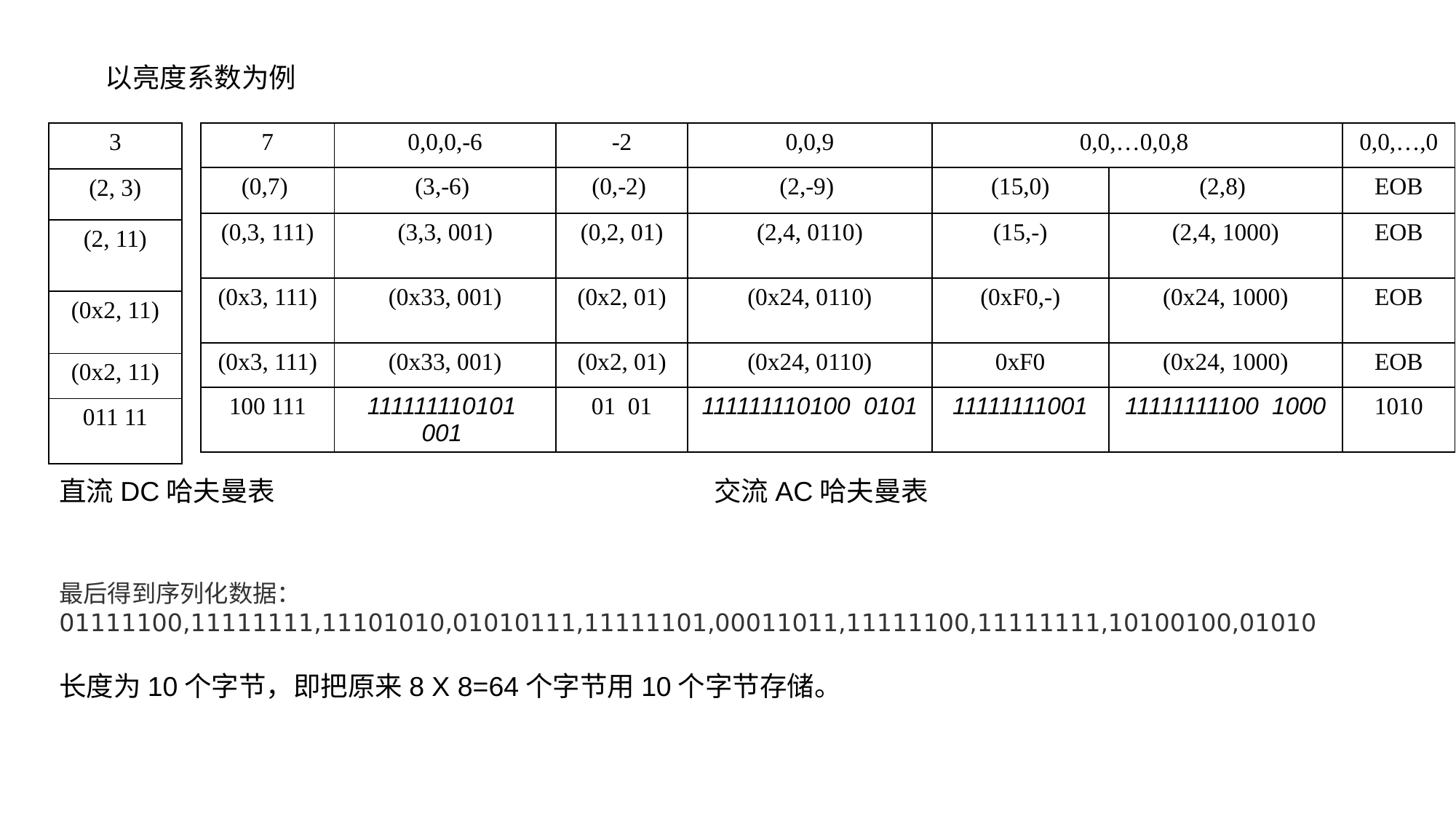

以亮度系数为例
| 3 |
| --- |
| (2, 3) |
| (2, 11) |
| (0x2, 11) |
| (0x2, 11) |
| 011 11 |
| 7 | 0,0,0,-6 | -2 | 0,0,9 | 0,0,…0,0,8 |  | 0,0,…,0 |
| --- | --- | --- | --- | --- | --- | --- |
| (0,7) | (3,-6) | (0,-2) | (2,-9) | (15,0) | (2,8) | EOB |
| (0,3, 111) | (3,3, 001) | (0,2, 01) | (2,4, 0110) | (15,-) | (2,4, 1000) | EOB |
| (0x3, 111) | (0x33, 001) | (0x2, 01) | (0x24, 0110) | (0xF0,-) | (0x24, 1000) | EOB |
| (0x3, 111) | (0x33, 001) | (0x2, 01) | (0x24, 0110) | 0xF0 | (0x24, 1000) | EOB |
| 100 111 | 111111110101 001 | 01 01 | 111111110100 0101 | 11111111001 | 11111111100 1000 | 1010 |
直流DC哈夫曼表         				交流AC哈夫曼表
最后得到序列化数据：
01111100,11111111,11101010,01010111,11111101,00011011,11111100,11111111,10100100,01010

长度为10个字节，即把原来8 X 8=64个字节用10个字节存储。